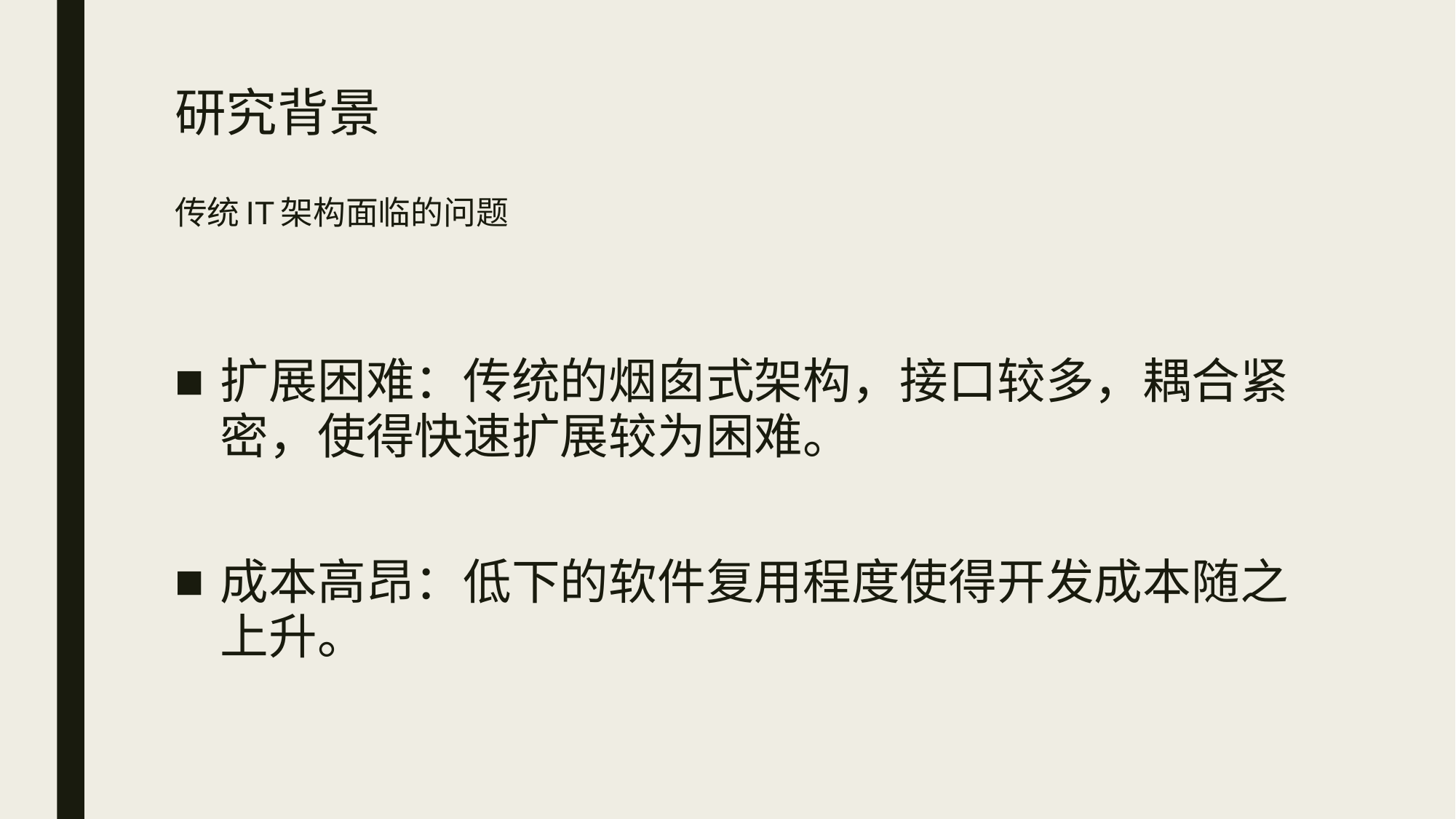

# 研究背景 传统IT架构面临的问题

扩展困难：传统的烟囱式架构，接口较多，耦合紧密，使得快速扩展较为困难。

成本高昂：低下的软件复用程度使得开发成本随之上升。